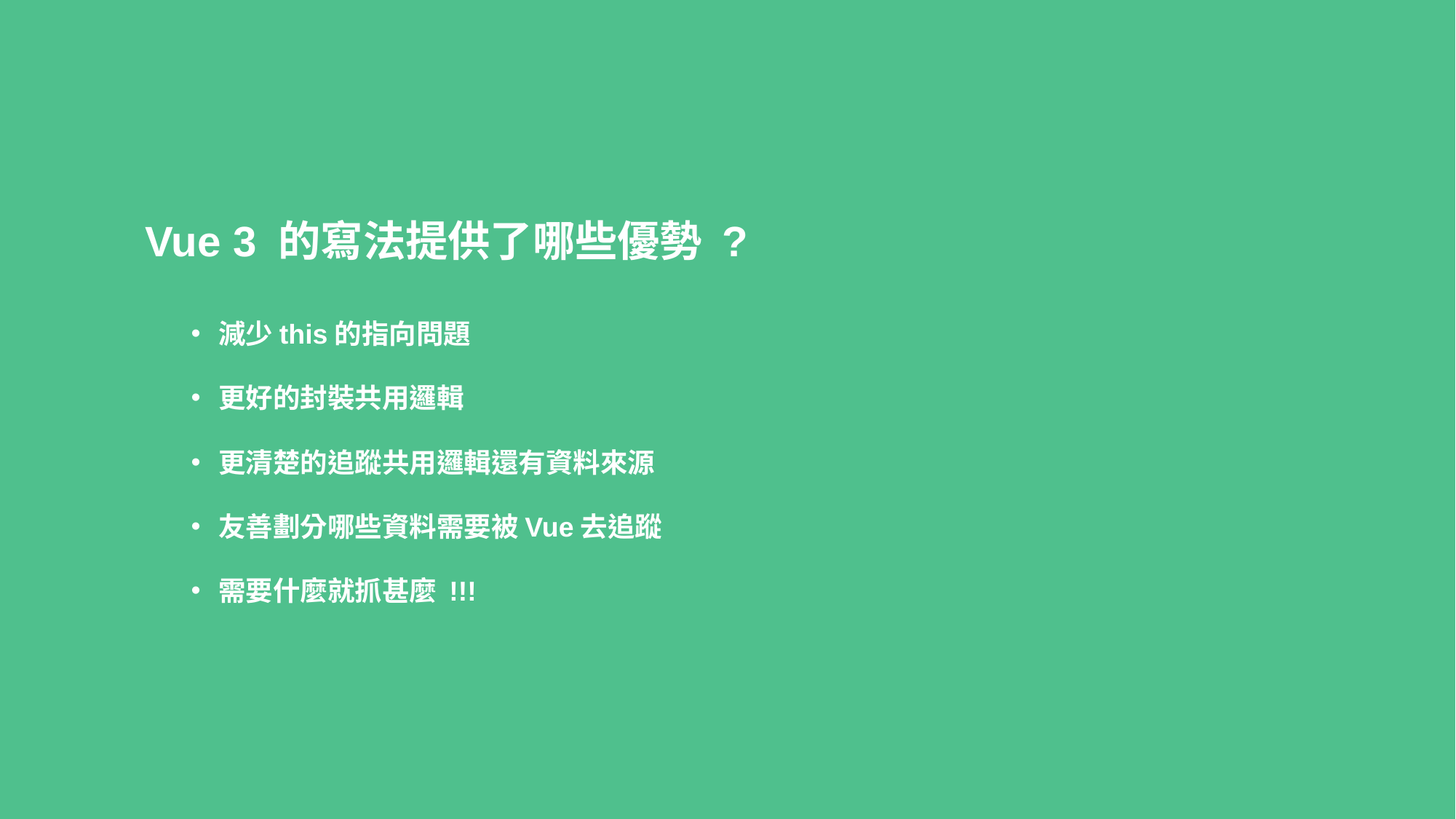

# Vue 3 的寫法提供了哪些優勢 ?
減少this的指向問題
更好的封裝共用邏輯
更清楚的追蹤共用邏輯還有資料來源
友善劃分哪些資料需要被Vue去追蹤
需要什麼就抓甚麼 !!!